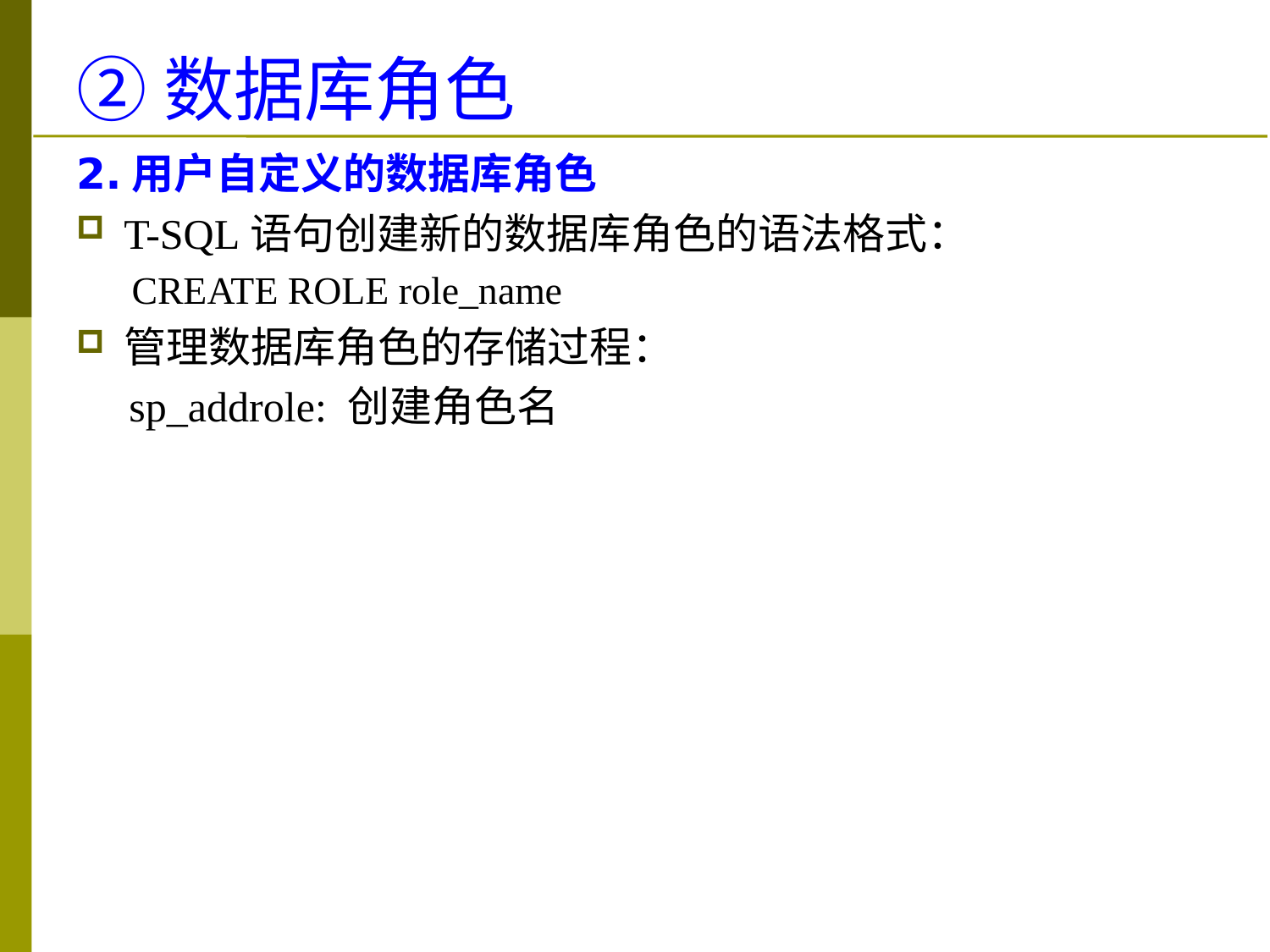

# ②数据库角色
2.用户自定义的数据库角色
T-SQL语句创建新的数据库角色的语法格式：
CREATE ROLE role_name
管理数据库角色的存储过程：
     sp_addrole: 创建角色名